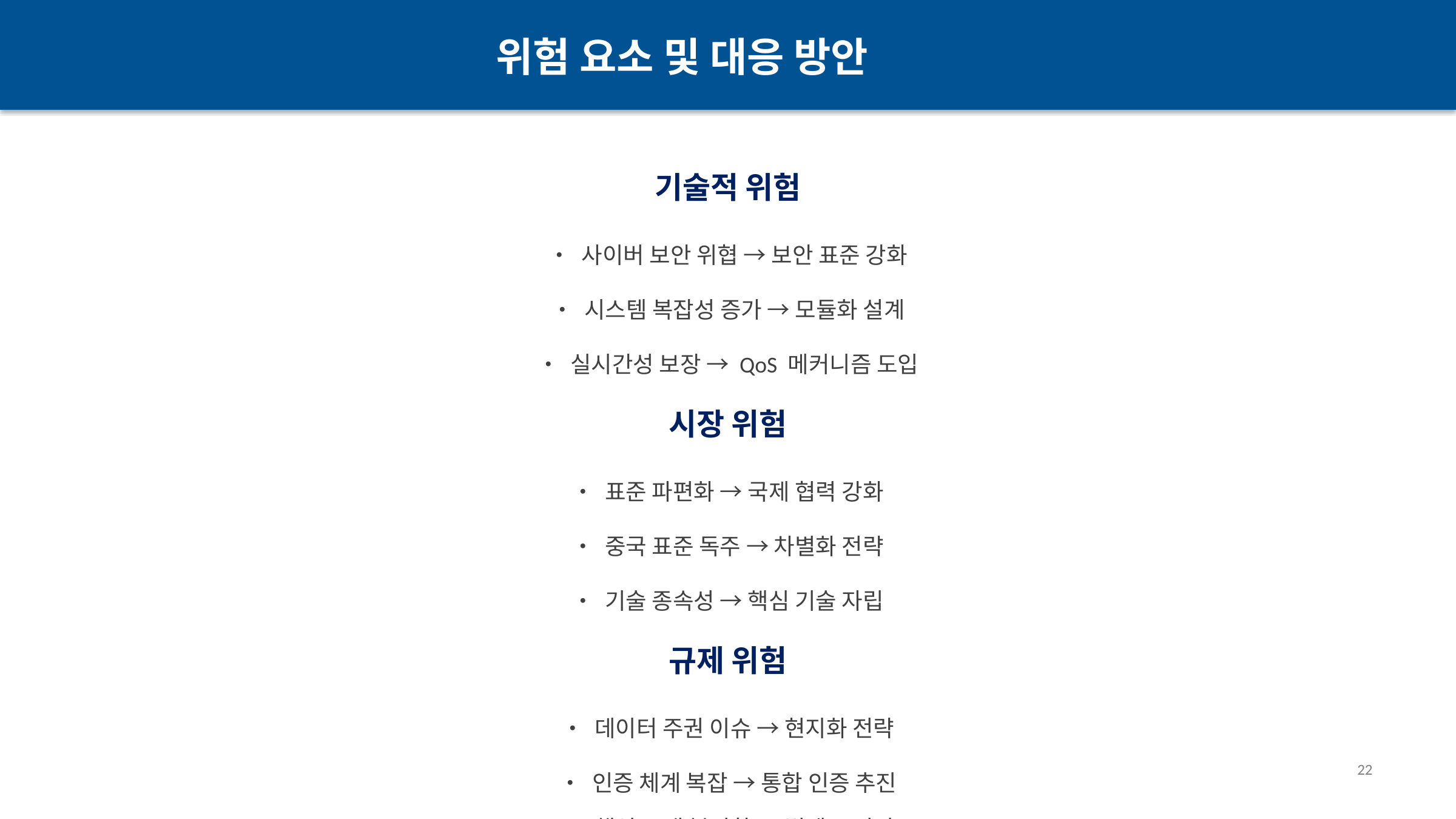

위험 요소 및 대응 방안
기술적 위험
• 사이버 보안 위협 → 보안 표준 강화
• 시스템 복잡성 증가 → 모듈화 설계
• 실시간성 보장 → QoS 메커니즘 도입
시장 위험
• 표준 파편화 → 국제 협력 강화
• 중국 표준 독주 → 차별화 전략
• 기술 종속성 → 핵심 기술 자립
규제 위험
• 데이터 주권 이슈 → 현지화 전략
22
• 인증 체계 복잡 → 통합 인증 추진
• 책임 소재 불명확 → 법제도 정비